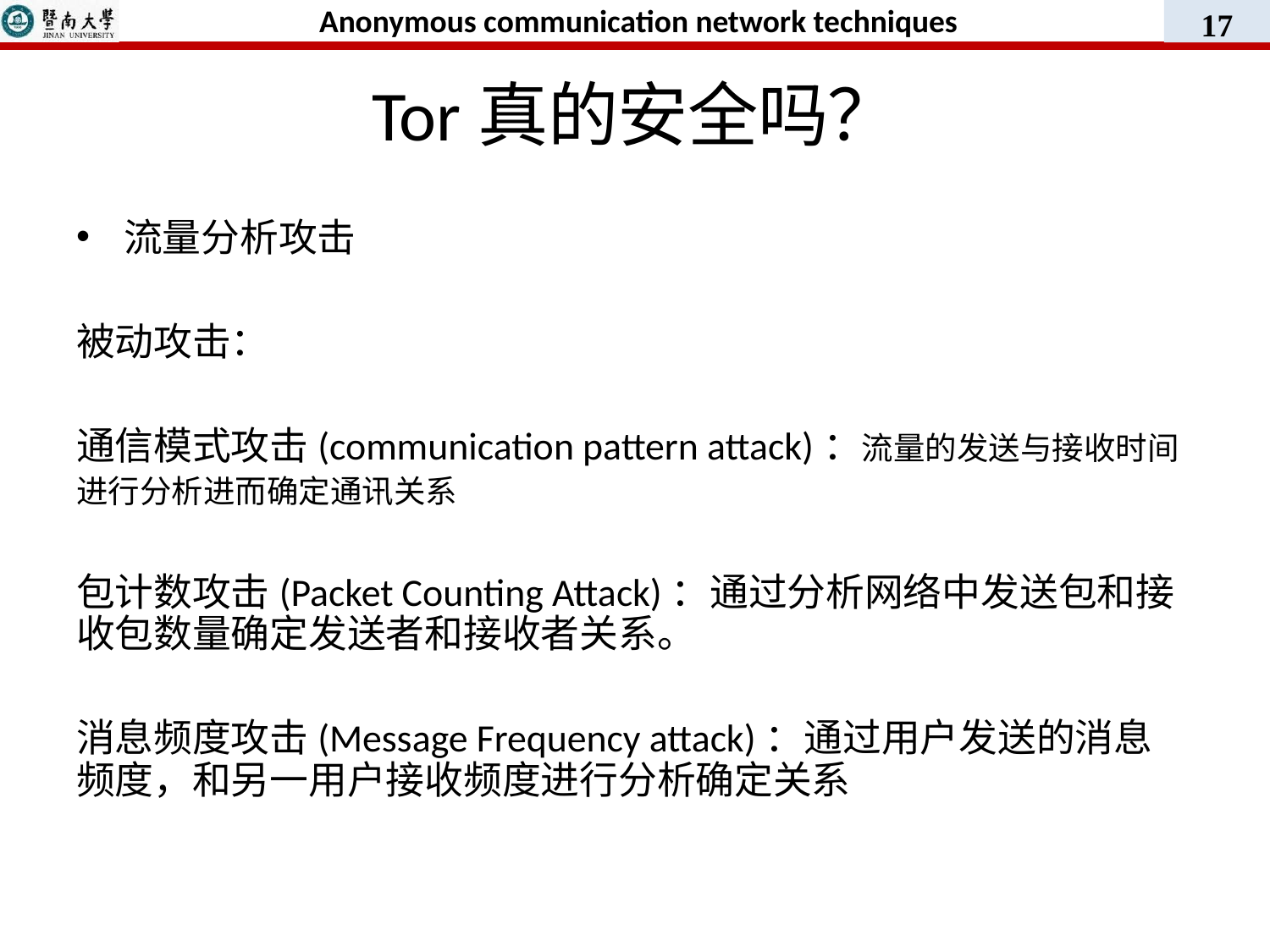

Anonymous communication network techniques
17
Tor真的安全吗？
流量分析攻击
被动攻击：
通信模式攻击(communication pattern attack)：流量的发送与接收时间进行分析进而确定通讯关系
包计数攻击(Packet Counting Attack)：通过分析网络中发送包和接收包数量确定发送者和接收者关系。
消息频度攻击(Message Frequency attack)：通过用户发送的消息频度，和另一用户接收频度进行分析确定关系